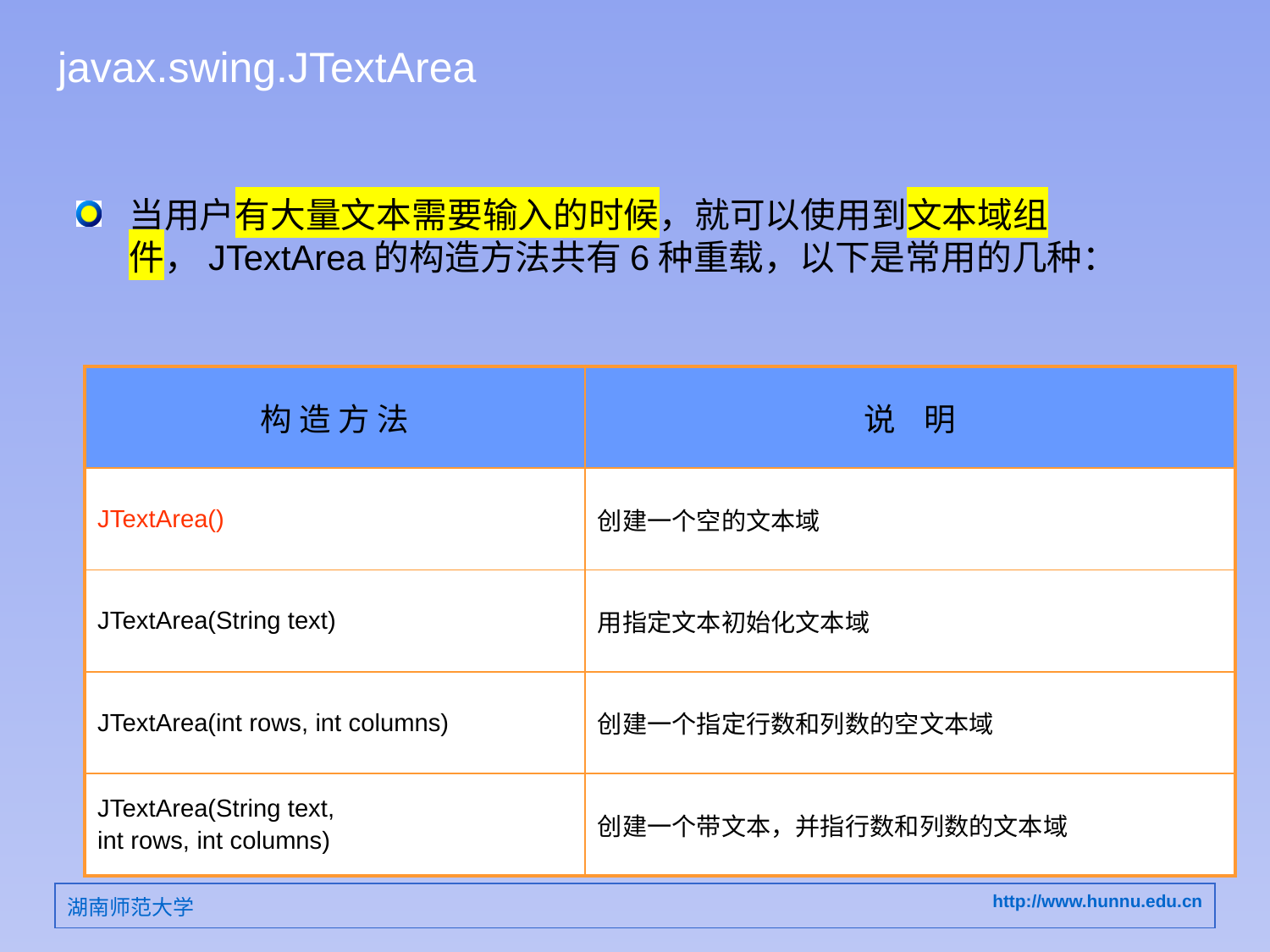

# javax.swing.JTextArea
当用户有大量文本需要输入的时候，就可以使用到文本域组件，JTextArea的构造方法共有6种重载，以下是常用的几种：
| 构 造 方 法 | 说 明 |
| --- | --- |
| JTextArea() | 创建一个空的文本域 |
| JTextArea(String text) | 用指定文本初始化文本域 |
| JTextArea(int rows, int columns) | 创建一个指定行数和列数的空文本域 |
| JTextArea(String text, int rows, int columns) | 创建一个带文本，并指行数和列数的文本域 |